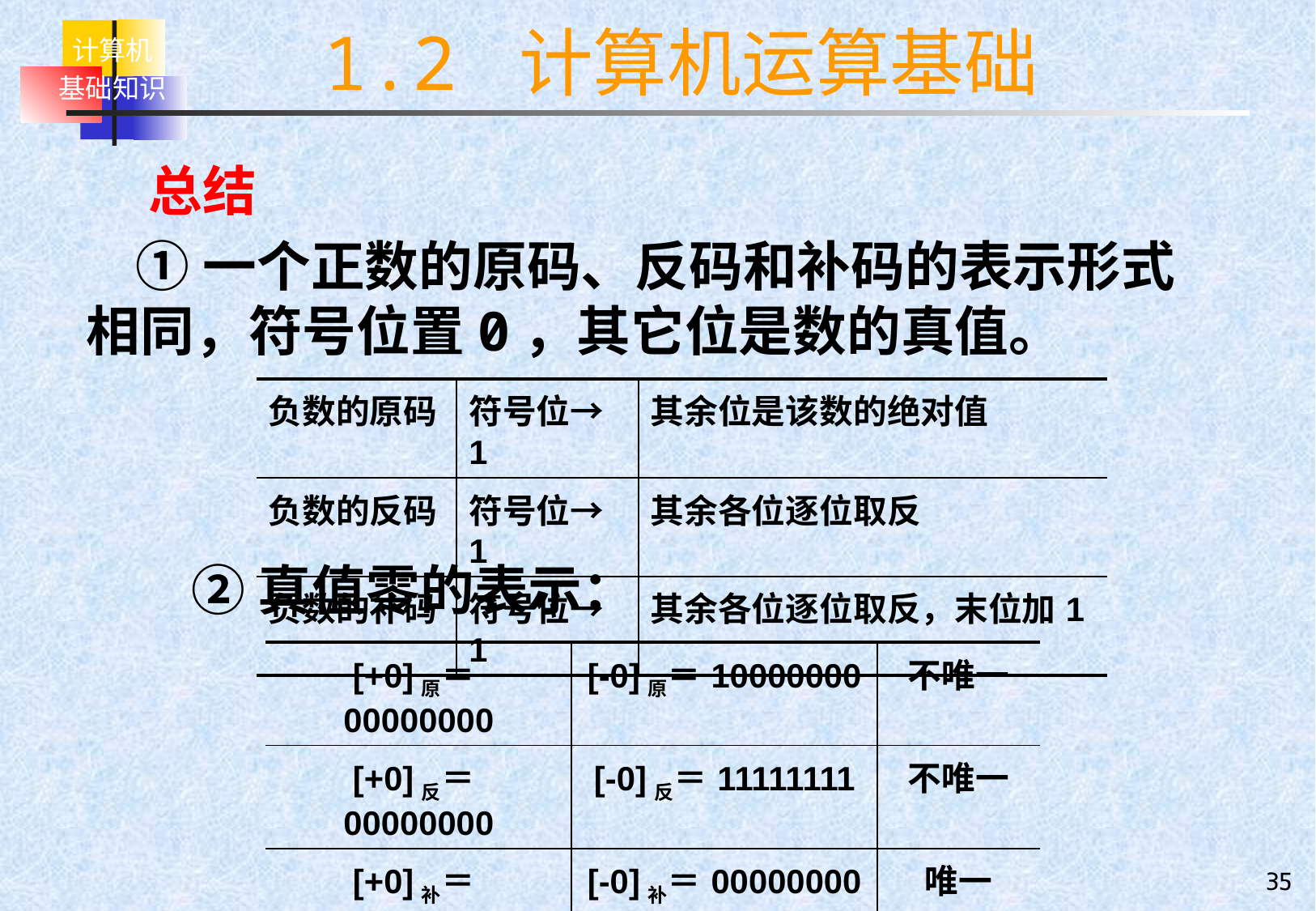

# 1.2 计算机运算基础
    总结
    ①一个正数的原码、反码和补码的表示形式相同，符号位置0，其它位是数的真值。
| 负数的原码 | 符号位→1 | 其余位是该数的绝对值 |
| --- | --- | --- |
| 负数的反码 | 符号位→1 | 其余各位逐位取反 |
| 负数的补码 | 符号位→1 | 其余各位逐位取反，末位加1 |
 ②真值零的表示：
| [+0]原＝00000000 | [-0]原＝10000000 | 不唯一 |
| --- | --- | --- |
| [+0]反＝00000000 | [-0]反＝11111111 | 不唯一 |
| [+0]补＝00000000 | [-0]补＝00000000 | 唯一 |
35